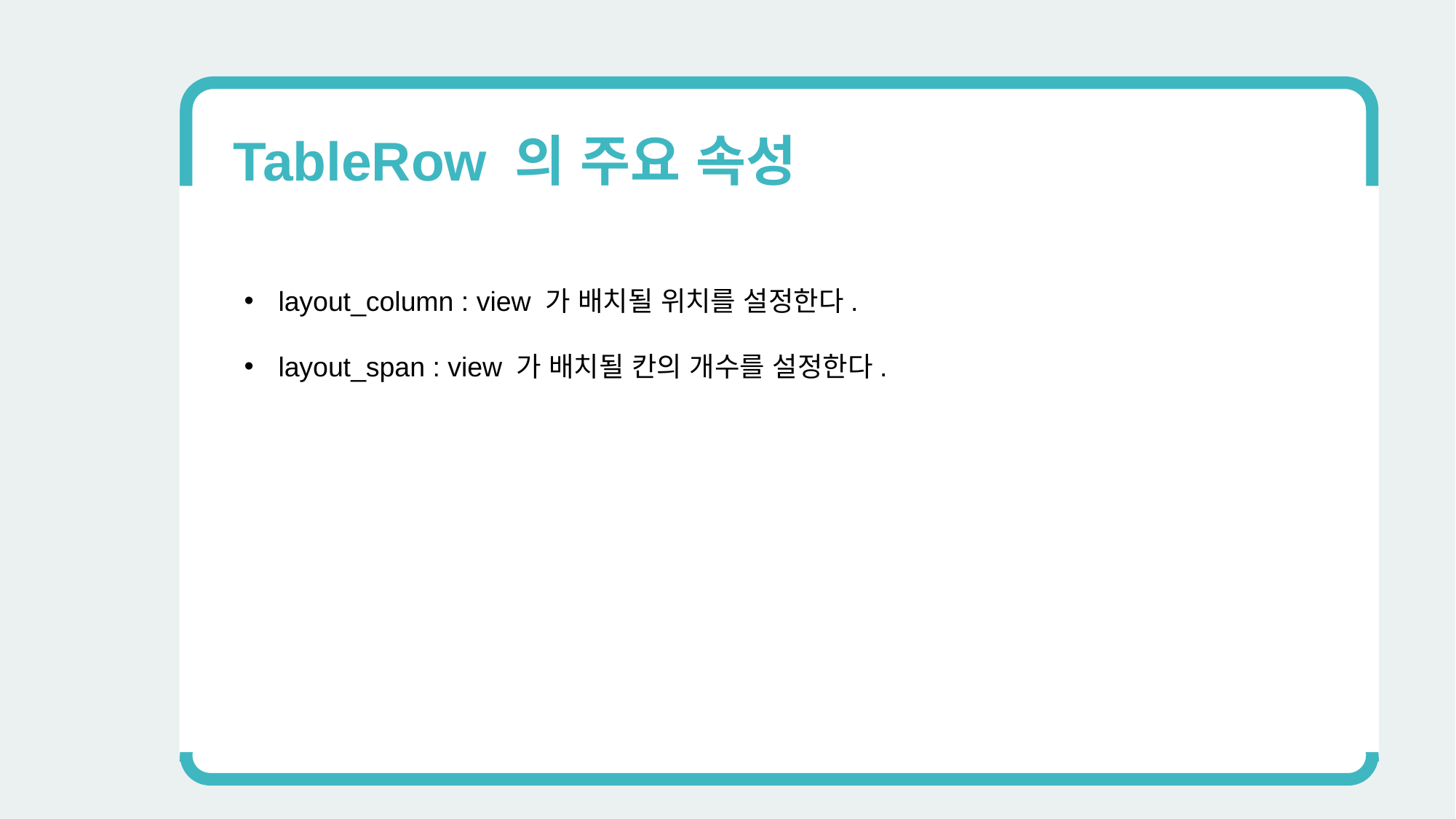

TableRow 의 주요 속성

layout_column : view 가 배치될 위치를 설정한다.
layout_span : view 가 배치될 칸의 개수를 설정한다.